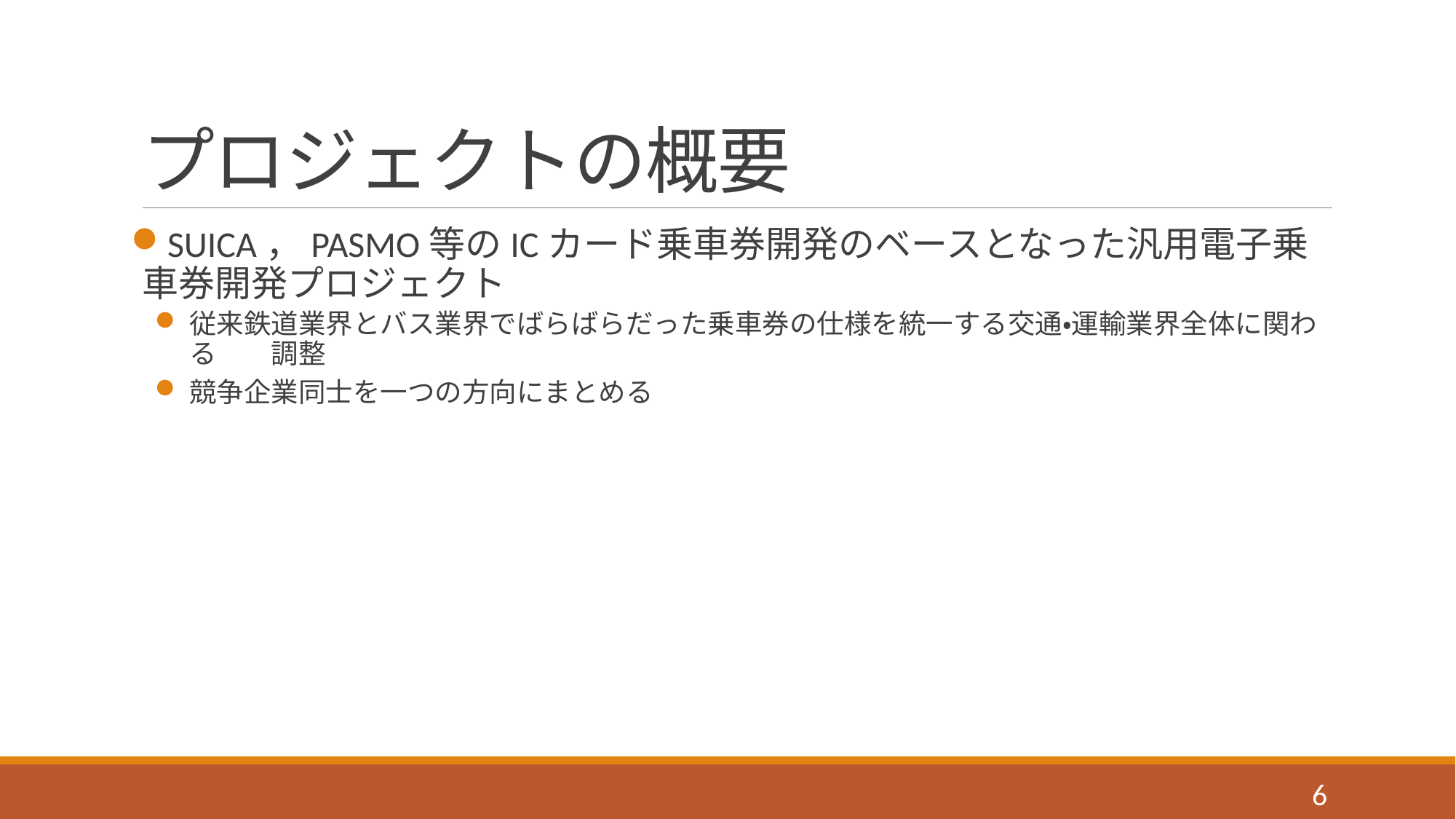

# プロジェクトの概要
SUICA，PASMO等のICカード乗車券開発のベースとなった汎用電子乗車券開発プロジェクト
従来鉄道業界とバス業界でばらばらだった乗車券の仕様を統一する交通・運輸業界全体に関わる　　調整
競争企業同士を一つの方向にまとめる
6